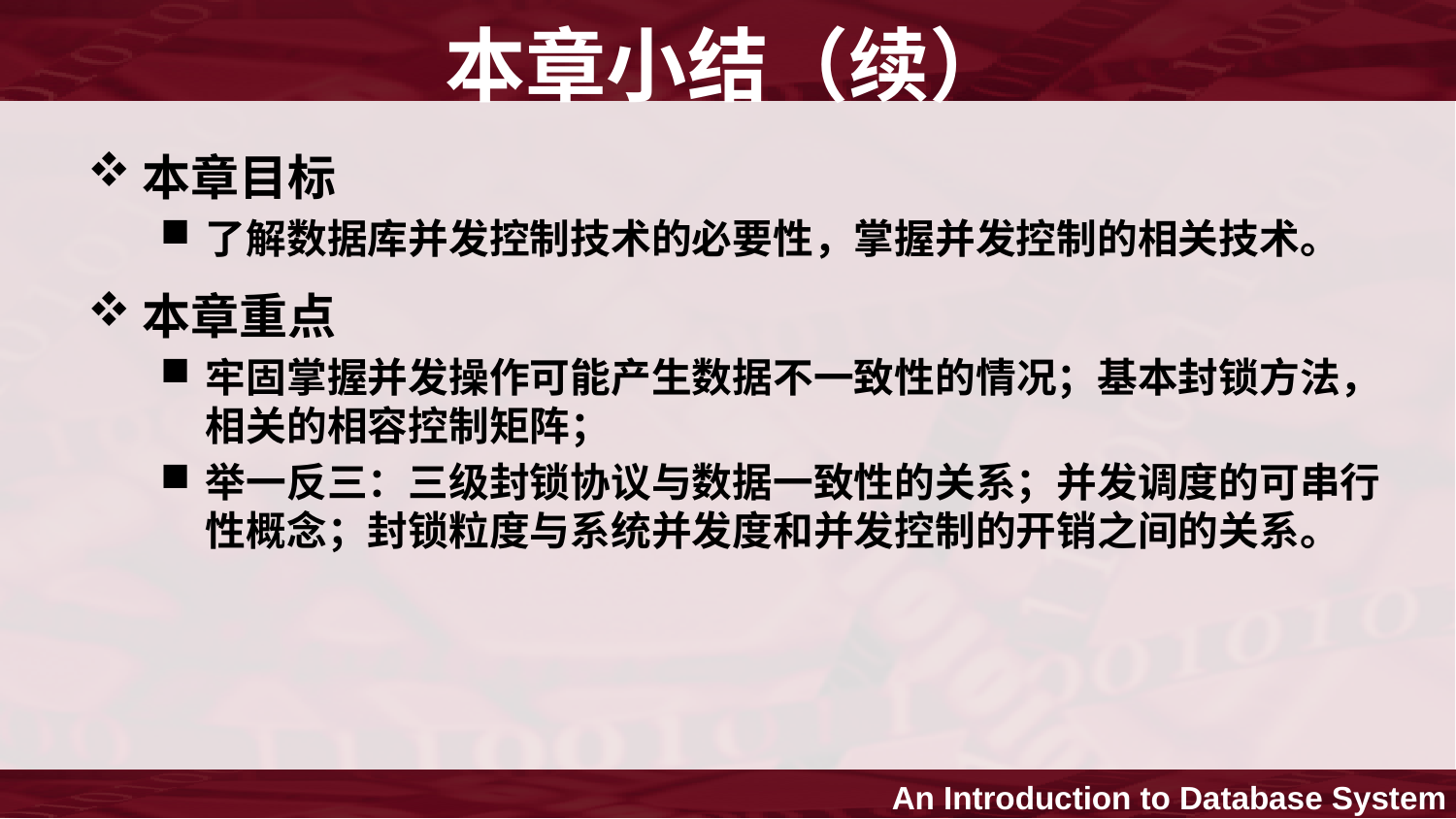

# 本章小结（续）
本章目标
了解数据库并发控制技术的必要性，掌握并发控制的相关技术。
本章重点
牢固掌握并发操作可能产生数据不一致性的情况；基本封锁方法，相关的相容控制矩阵；
举一反三：三级封锁协议与数据一致性的关系；并发调度的可串行性概念；封锁粒度与系统并发度和并发控制的开销之间的关系。